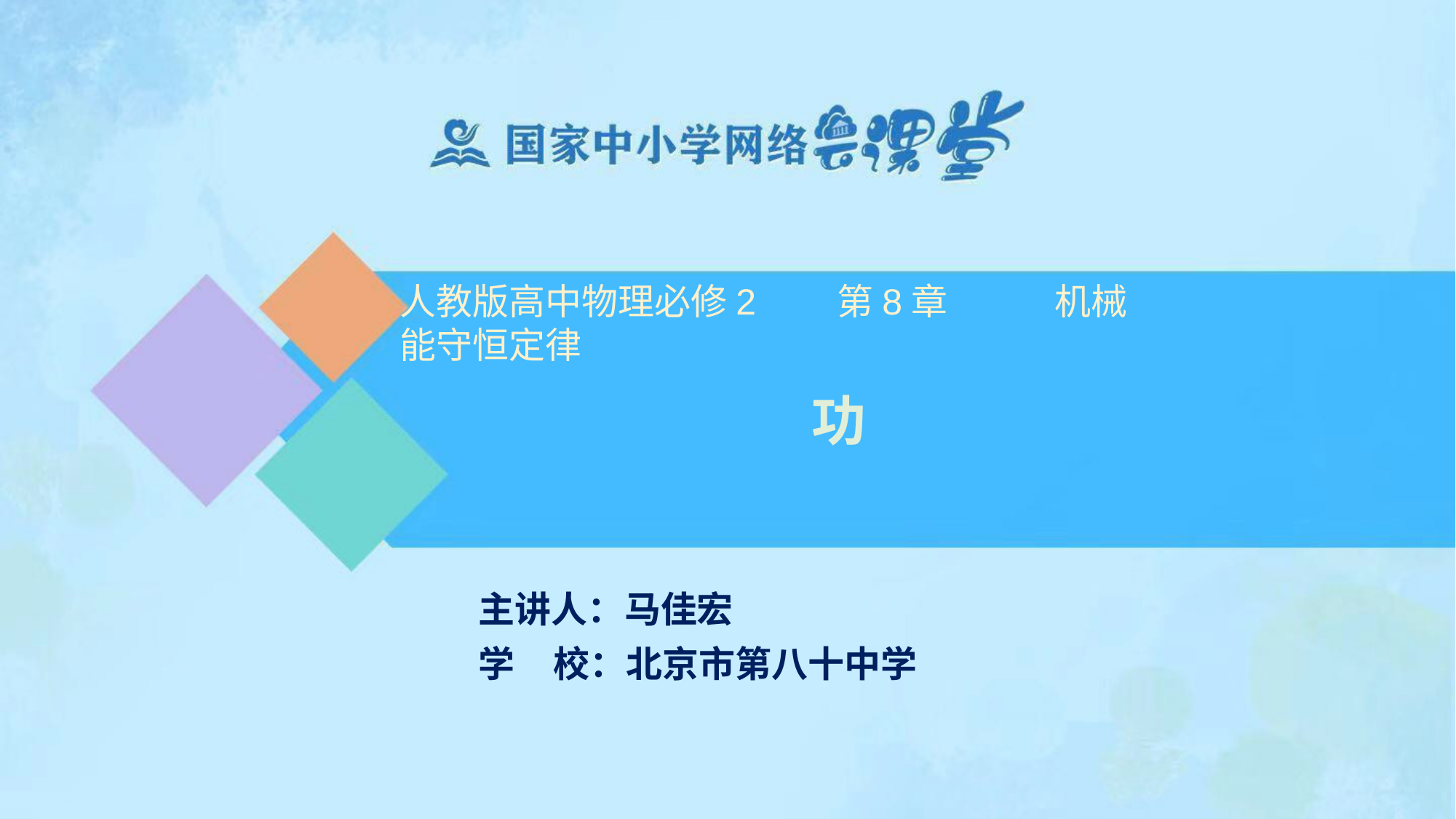

# 人教版高中物理必修2	第8章	机械能守恒定律
功
主讲人：马佳宏
学	校：北京市第八十中学